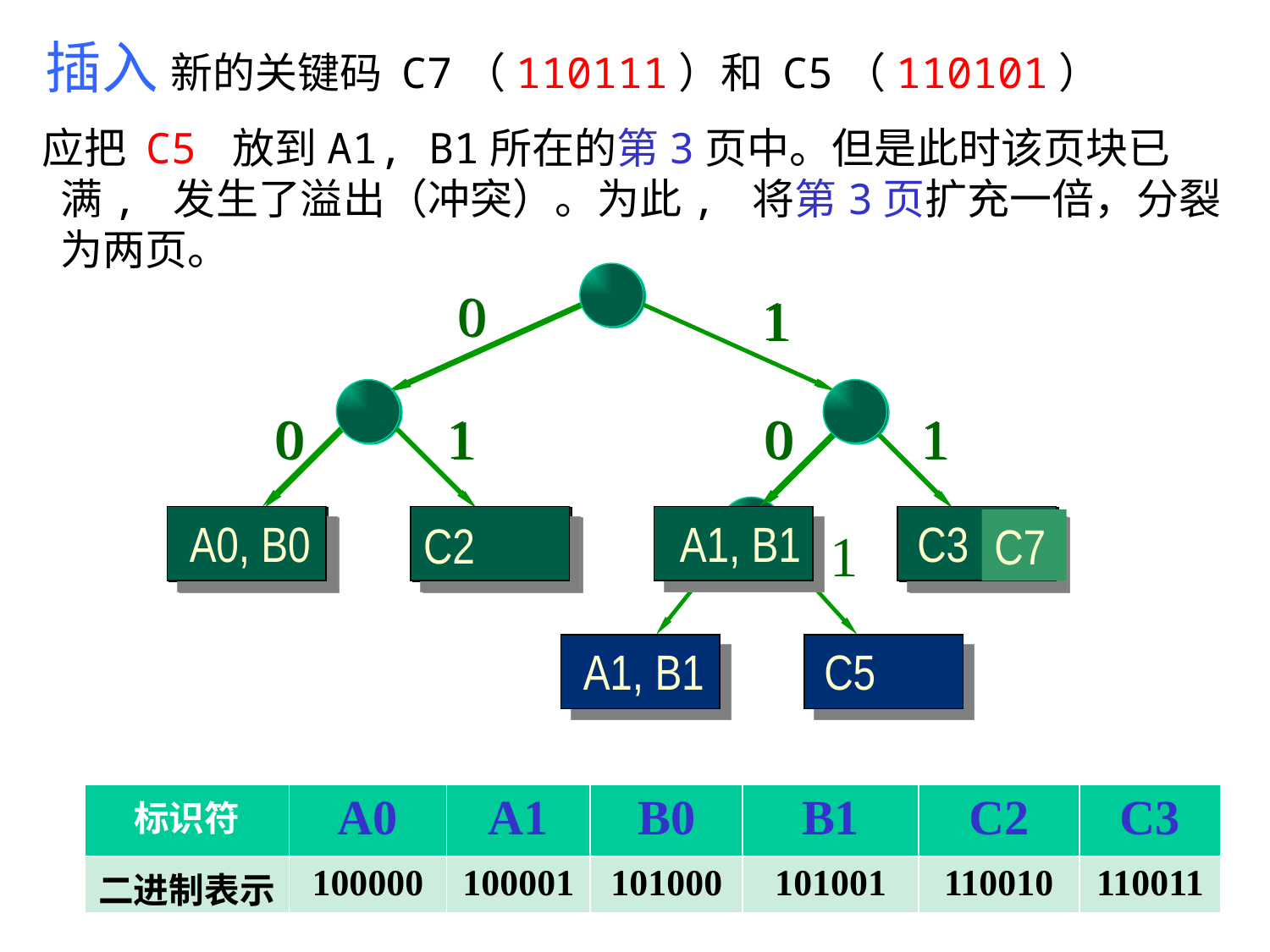

插入 新的关键码 C7（110111）和 C5（110101）
  应把 C5 放到A1, B1所在的第3页中。但是此时该页块已满, 发生了溢出（冲突）。为此, 将第3页扩充一倍，分裂为两页。

0
1

0
1
0
1

A0, B0

A1, B1

C3
C2

0
1

0
1
0
1

A0, B0

C2

C3
0
1

A1, B1

C5
C7
| 标识符 | A0 | A1 | B0 | B1 | C2 | C3 |
| --- | --- | --- | --- | --- | --- | --- |
| 二进制表示 | 100000 | 100001 | 101000 | 101001 | 110010 | 110011 |